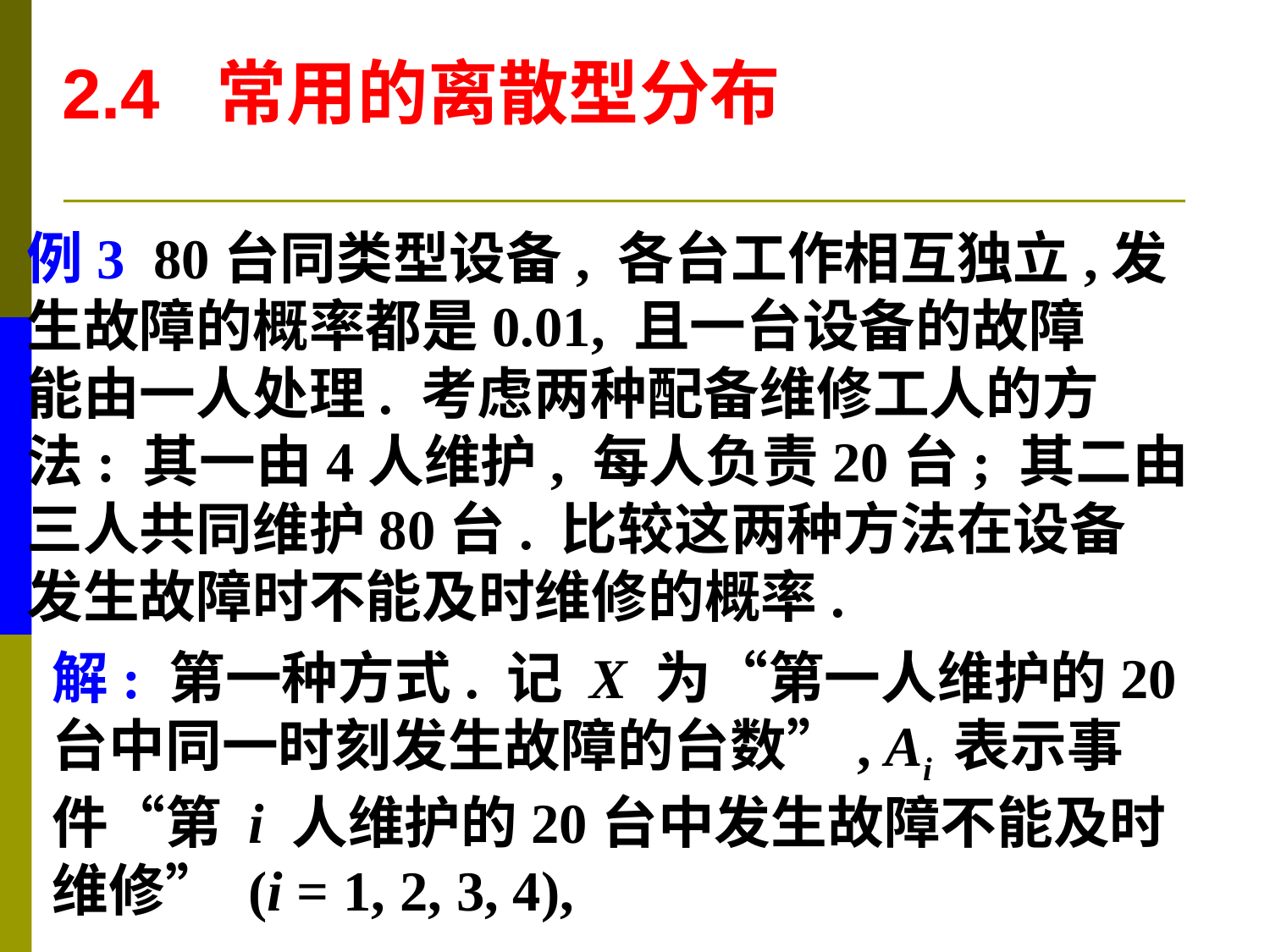

2.4  常用的离散型分布
例3  80台同类型设备, 各台工作相互独立,发
生故障的概率都是0.01, 且一台设备的故障
能由一人处理. 考虑两种配备维修工人的方
法: 其一由4人维护, 每人负责20台; 其二由
三人共同维护80台. 比较这两种方法在设备
发生故障时不能及时维修的概率.
解: 第一种方式. 记 X 为“第一人维护的20
台中同一时刻发生故障的台数”, Ai 表示事
件“第 i 人维护的20台中发生故障不能及时
维修” (i = 1, 2, 3, 4),